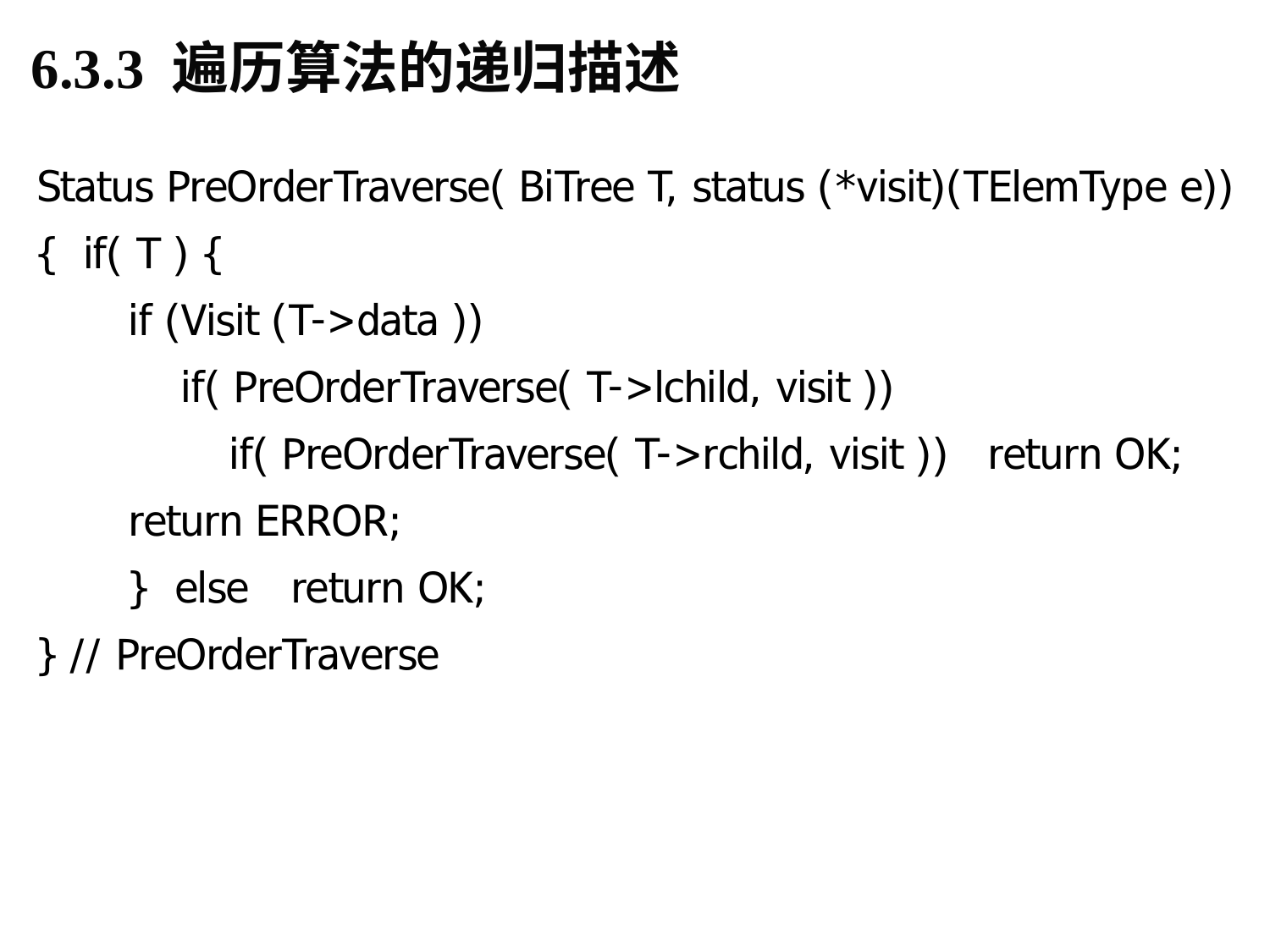

6.3.3 遍历算法的递归描述
Status PreOrderTraverse( BiTree T, status (*visit)(TElemType e))
{  if( T ) {
       if (Visit (T->data ))
           if( PreOrderTraverse( T->lchild, visit ))
	     if( PreOrderTraverse( T->rchild, visit ))   return OK;
       return ERROR;
       }  else	return OK;
} // PreOrderTraverse